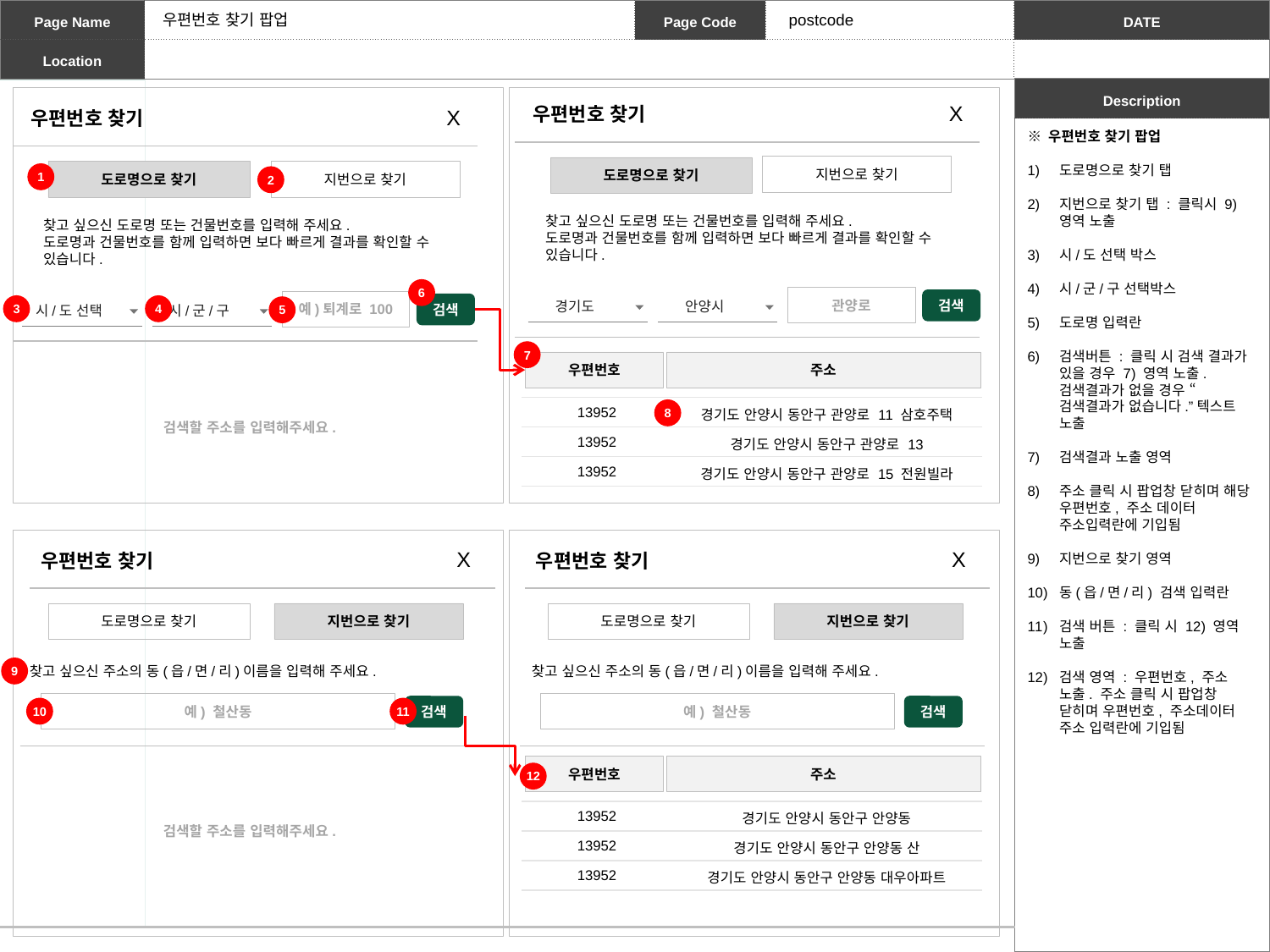

우편번호 찾기 팝업
postcode

X
우편번호 찾기
X
우편번호 찾기
※ 우편번호 찾기 팝업

도로명으로 찾기 탭

지번으로 찾기 탭 : 클릭시 9) 영역 노출

시/도 선택 박스

시/군/구 선택박스

도로명 입력란

검색버튼 : 클릭 시 검색 결과가 있을 경우 7) 영역 노출. 검색결과가 없을 경우 “검색결과가 없습니다.”텍스트 노출

검색결과 노출 영역

주소 클릭 시 팝업창 닫히며 해당 우편번호, 주소 데이터 주소입력란에 기입됨

지번으로 찾기 영역

동(읍/면/리) 검색 입력란

검색 버튼 : 클릭 시 12) 영역 노출

검색 영역 : 우편번호, 주소 노출. 주소 클릭 시 팝업창 닫히며 우편번호, 주소데이터 주소 입력란에 기입됨
지번으로 찾기
도로명으로 찾기
도로명으로 찾기
지번으로 찾기
1
2
찾고 싶으신 도로명 또는 건물번호를 입력해 주세요.
도로명과 건물번호를 함께 입력하면 보다 빠르게 결과를 확인할 수
있습니다.
찾고 싶으신 도로명 또는 건물번호를 입력해 주세요.
도로명과 건물번호를 함께 입력하면 보다 빠르게 결과를 확인할 수
있습니다.
6
관양로
검색
경기도

안양시

예)퇴계로 100
검색
시/도 선택

시/군/구

3
4
5
7
우편번호
주소
| 13952 | 경기도 안양시 동안구 관양로 11 삼호주택 |
| --- | --- |
| 13952 | 경기도 안양시 동안구 관양로 13 |
| 13952 | 경기도 안양시 동안구 관양로 15 전원빌라 |
8
검색할 주소를 입력해주세요.

X
X
우편번호 찾기
우편번호 찾기
도로명으로 찾기
지번으로 찾기
도로명으로 찾기
지번으로 찾기
찾고 싶으신 주소의 동(읍/면/리)이름을 입력해 주세요.
찾고 싶으신 주소의 동(읍/면/리)이름을 입력해 주세요.
9
예) 철산동
예) 철산동
검색
검색
10
11
우편번호
주소
12
| 13952 | 경기도 안양시 동안구 안양동 |
| --- | --- |
| 13952 | 경기도 안양시 동안구 안양동 산 |
| 13952 | 경기도 안양시 동안구 안양동 대우아파트 |
검색할 주소를 입력해주세요.